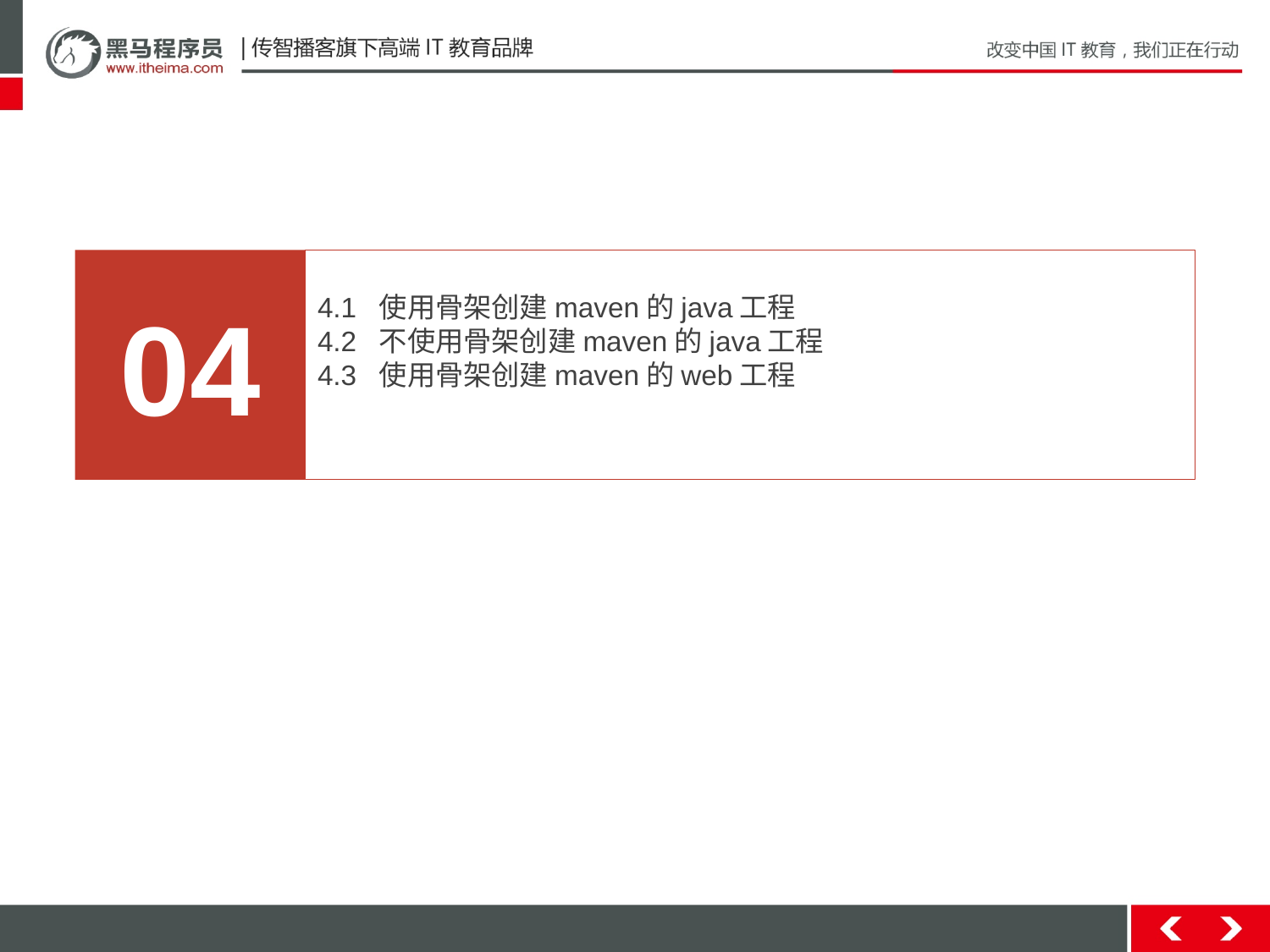

04

4.1  使用骨架创建maven的java工程
4.2  不使用骨架创建maven的java工程
4.3  使用骨架创建maven的web工程